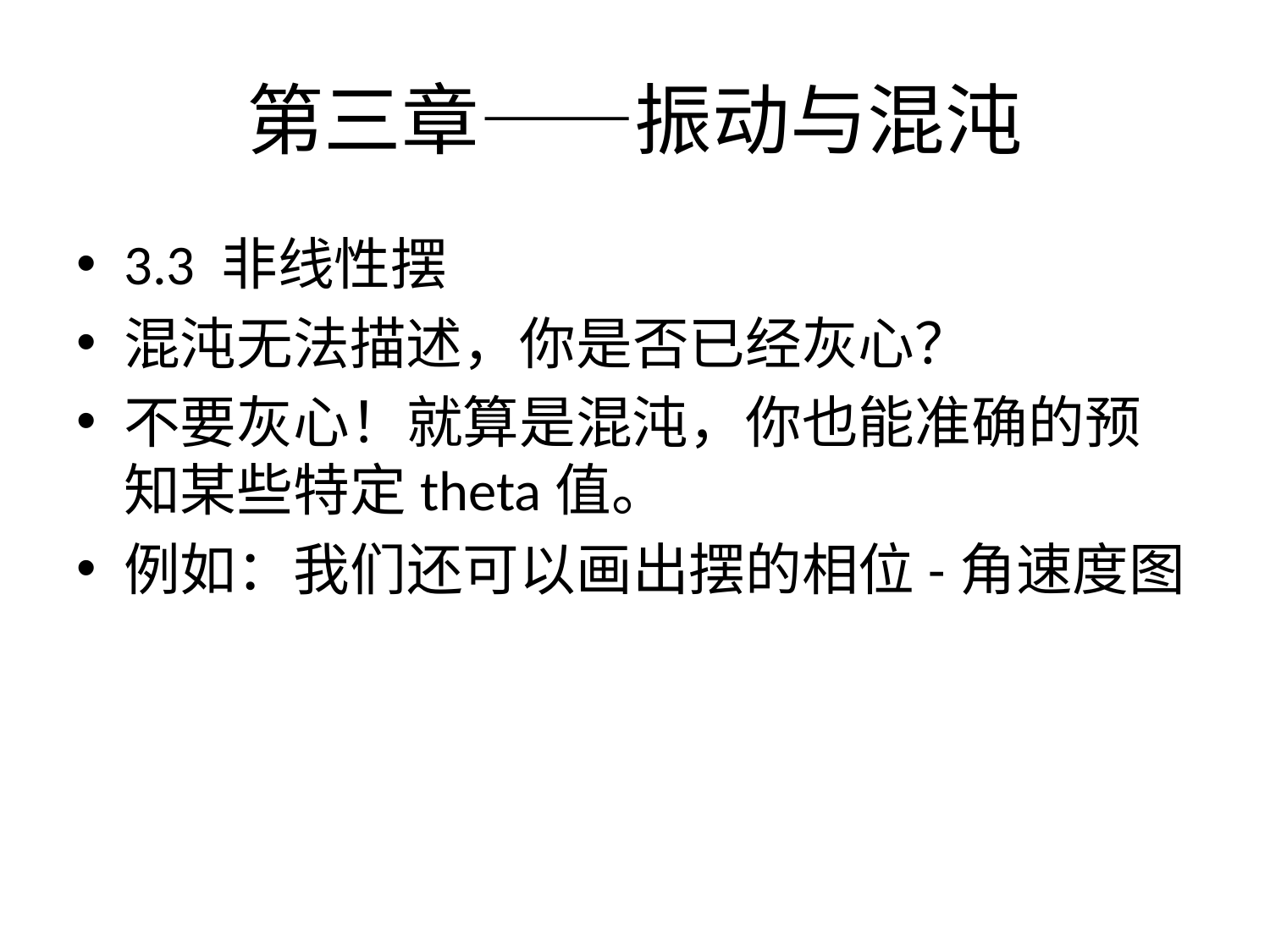

# 第三章——振动与混沌
3.3 非线性摆
混沌无法描述，你是否已经灰心？
不要灰心！就算是混沌，你也能准确的预知某些特定theta值。
例如：我们还可以画出摆的相位-角速度图